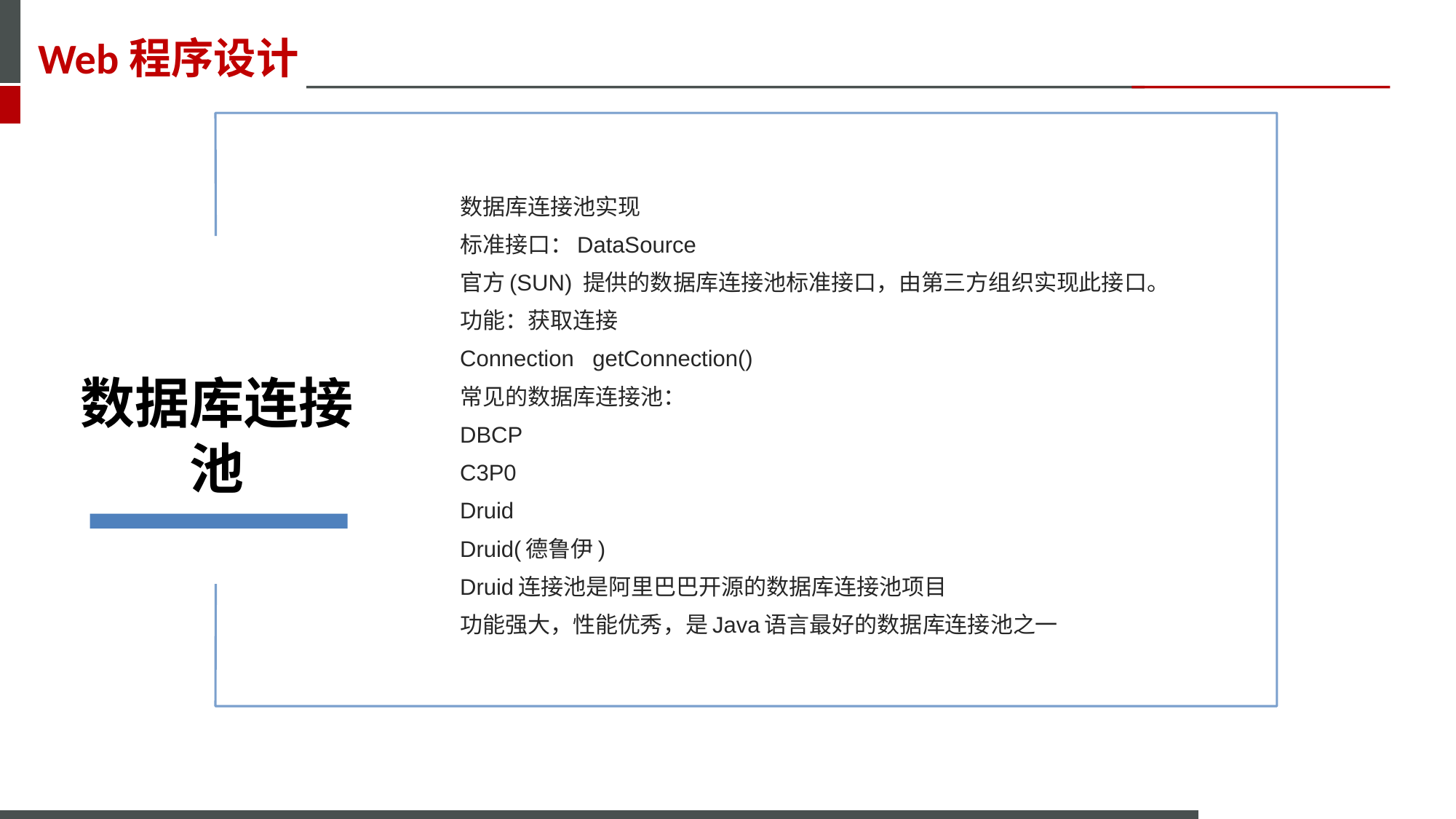

数据库连接池实现
标准接口：DataSource
官方(SUN) 提供的数据库连接池标准接口，由第三方组织实现此接口。
功能：获取连接
Connection   getConnection()
常见的数据库连接池：
DBCP
C3P0
Druid
Druid(德鲁伊)
Druid连接池是阿里巴巴开源的数据库连接池项目
功能强大，性能优秀，是Java语言最好的数据库连接池之一
# 数据库连接池